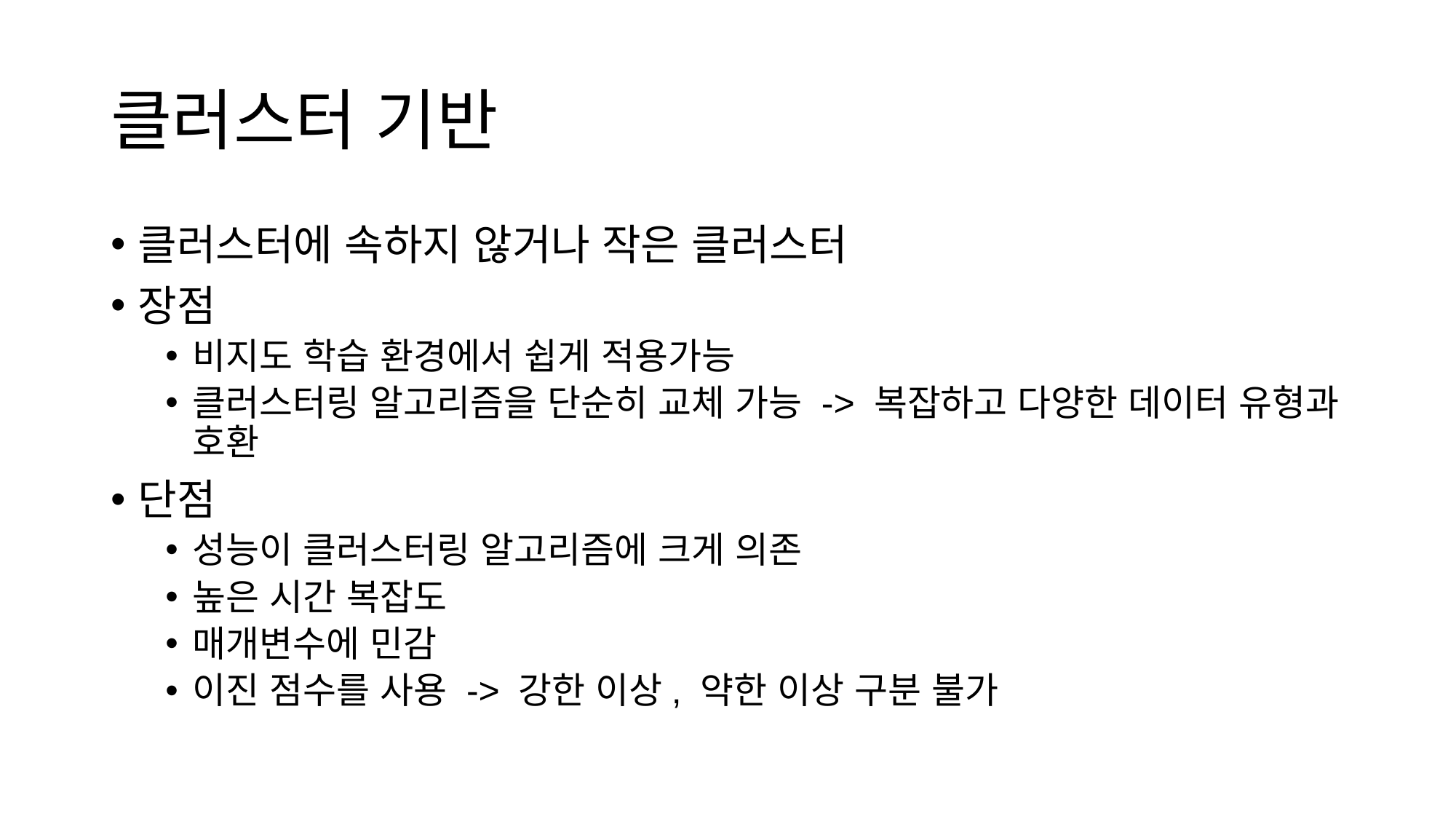

# 클러스터 기반
클러스터에 속하지 않거나 작은 클러스터
장점
비지도 학습 환경에서 쉽게 적용가능
클러스터링 알고리즘을 단순히 교체 가능 -> 복잡하고 다양한 데이터 유형과 호환
단점
성능이 클러스터링 알고리즘에 크게 의존
높은 시간 복잡도
매개변수에 민감
이진 점수를 사용 -> 강한 이상, 약한 이상 구분 불가